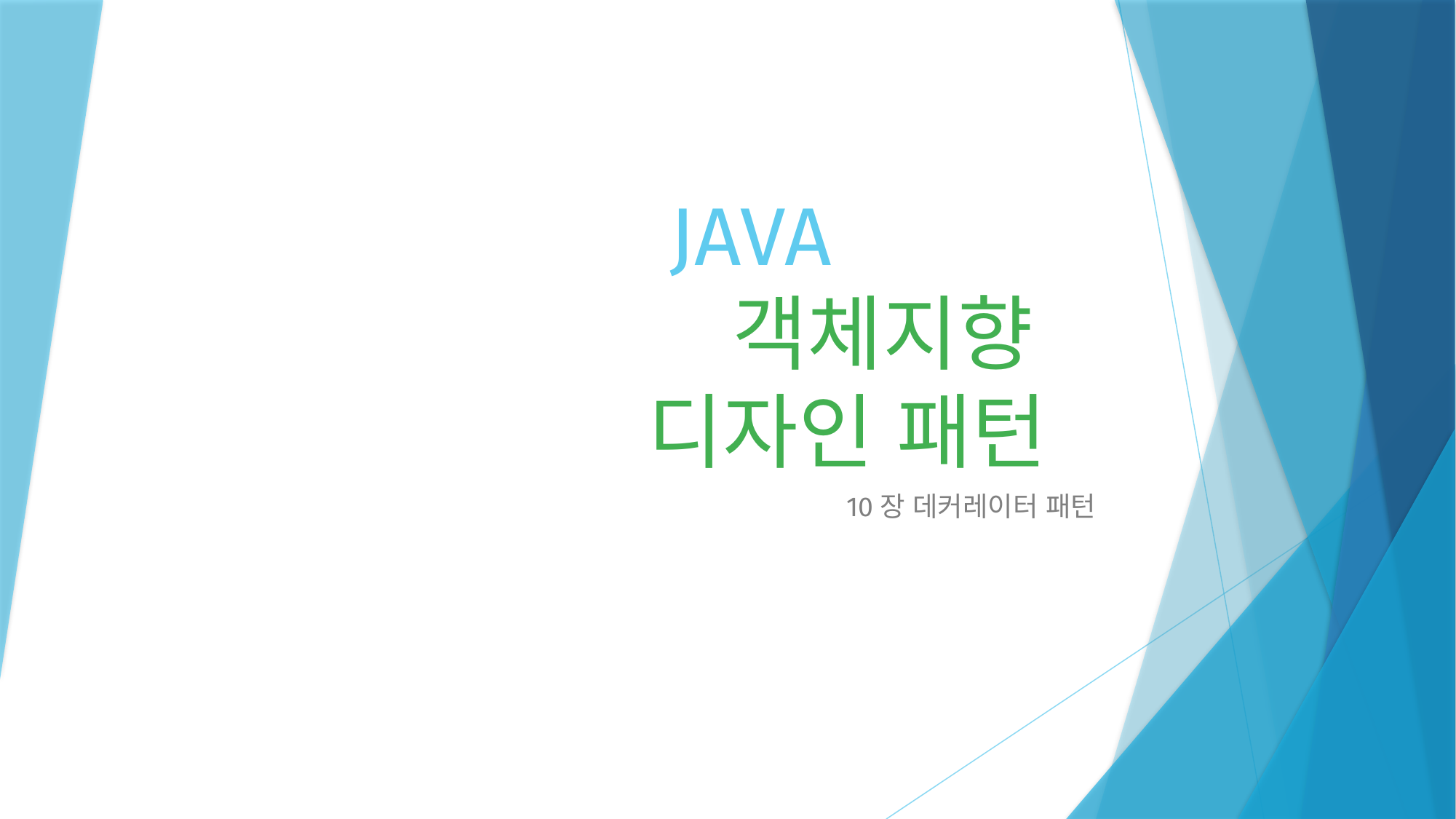

# JAVA 객체지향 디자인 패턴
10장 데커레이터 패턴